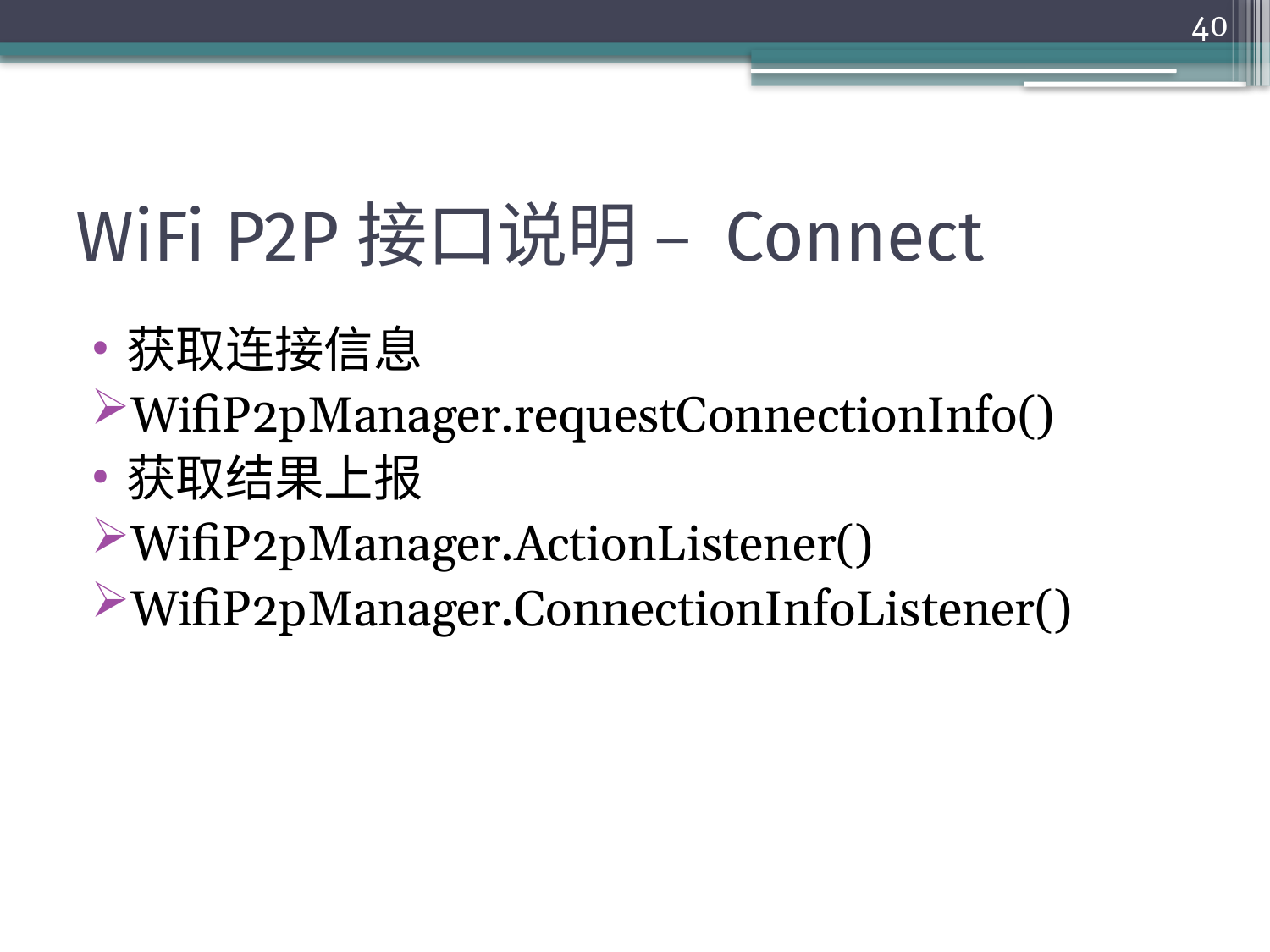

40
# WiFi P2P接口说明 – Connect
获取连接信息
WifiP2pManager.requestConnectionInfo()
获取结果上报
WifiP2pManager.ActionListener()
WifiP2pManager.ConnectionInfoListener()